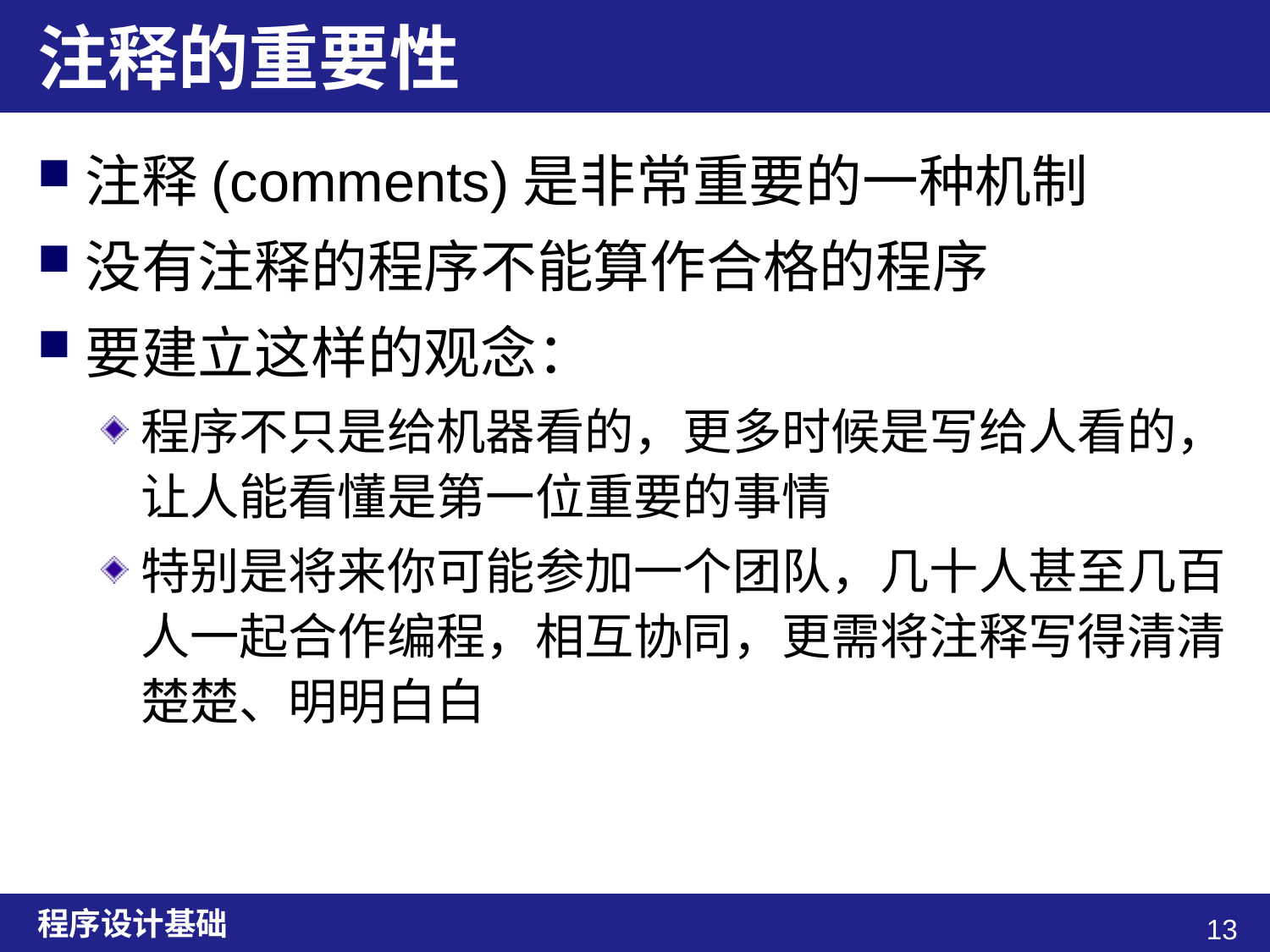

# 注释的重要性
注释(comments)是非常重要的一种机制
没有注释的程序不能算作合格的程序
要建立这样的观念：
程序不只是给机器看的，更多时候是写给人看的，让人能看懂是第一位重要的事情
特别是将来你可能参加一个团队，几十人甚至几百人一起合作编程，相互协同，更需将注释写得清清楚楚、明明白白